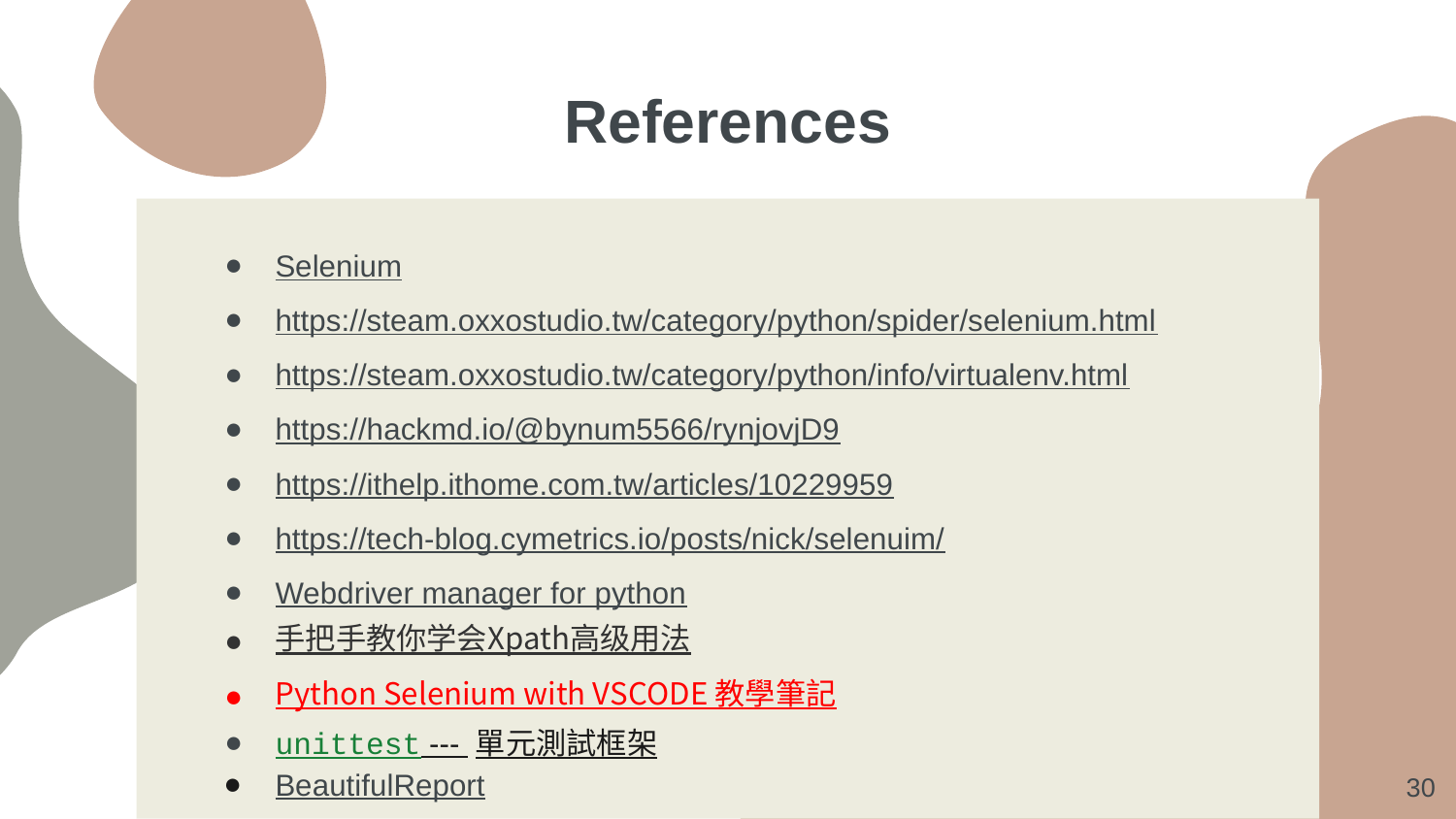

# References

Selenium
https://steam.oxxostudio.tw/category/python/spider/selenium.html
https://steam.oxxostudio.tw/category/python/info/virtualenv.html
https://hackmd.io/@bynum5566/rynjovjD9
https://ithelp.ithome.com.tw/articles/10229959
https://tech-blog.cymetrics.io/posts/nick/selenuim/
Webdriver manager for python
手把手教你学会Xpath高级用法
Python Selenium with VSCODE 教學筆記
unittest --- 單元測試框架
BeautifulReport
30